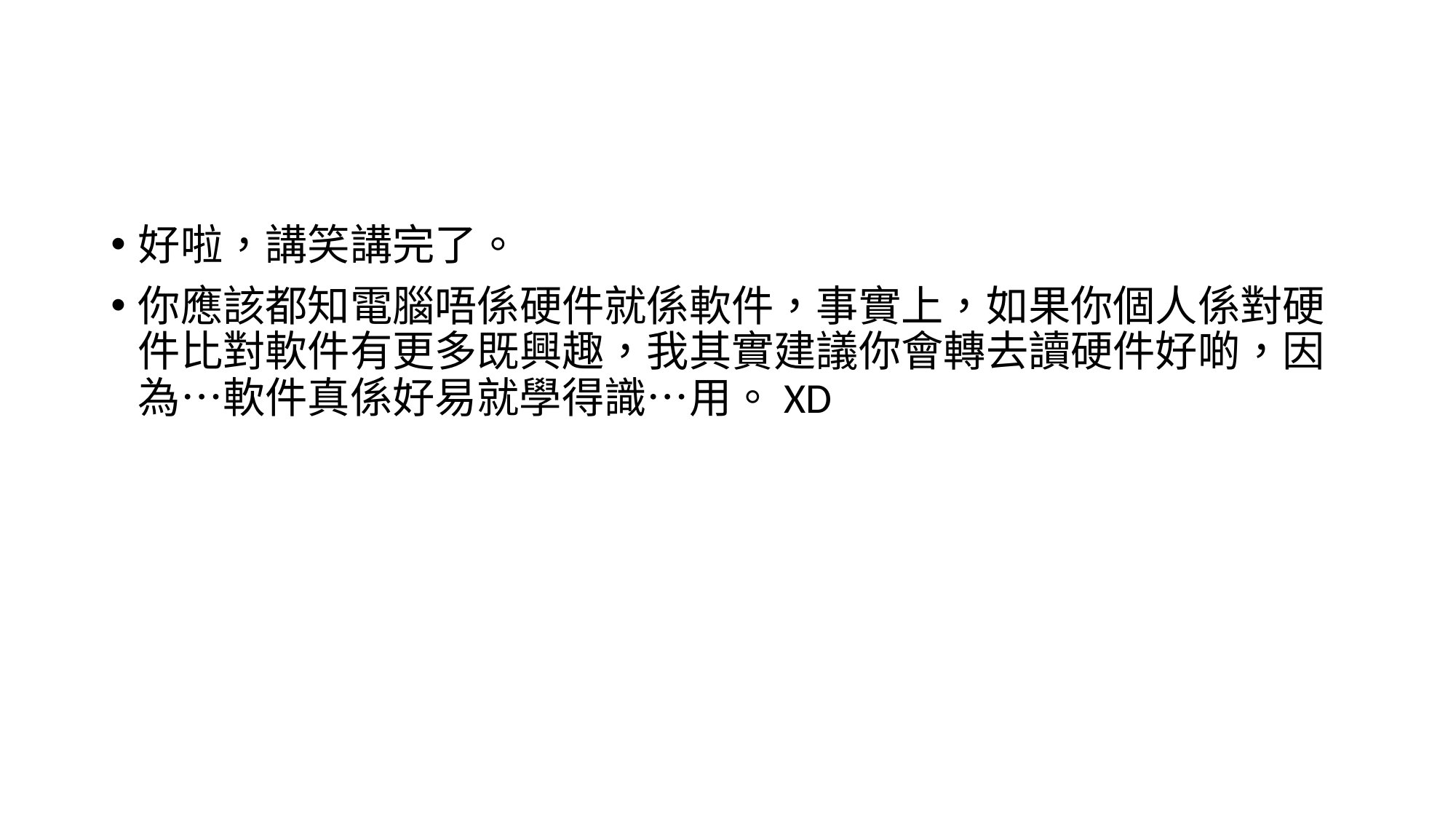

#
好啦，講笑講完了。
你應該都知電腦唔係硬件就係軟件，事實上，如果你個人係對硬件比對軟件有更多既興趣，我其實建議你會轉去讀硬件好啲，因為…軟件真係好易就學得識…用。XD